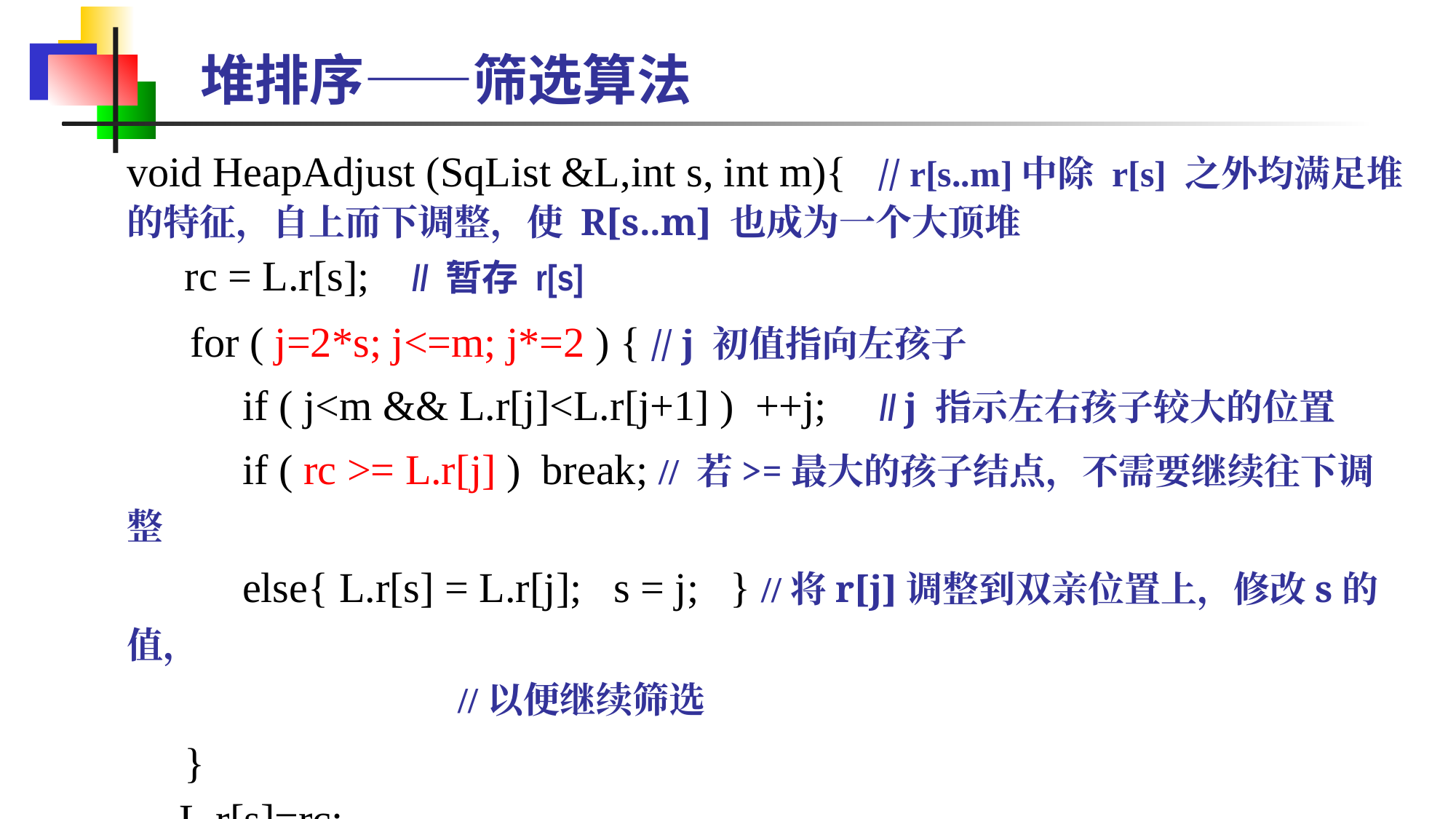

堆排序——筛选算法
void HeapAdjust (SqList &L,int s, int m){   // r[s..m]中除 r[s] 之外均满足堆的特征，自上而下调整，使 R[s..m] 也成为一个大顶堆
      rc = L.r[s];    // 暂存 r[s]
      for ( j=2*s; j<=m; j*=2 ) { // j 初值指向左孩子
            if ( j<m && L.r[j]<L.r[j+1] )  ++j;     // j 指示左右孩子较大的位置
            if ( rc >= L.r[j] )  break; // 若>=最大的孩子结点，不需要继续往下调整
            else{ L.r[s] = L.r[j];   s = j;   } //将r[j]调整到双亲位置上，修改s的值，
                                   //以便继续筛选
      }
     L.r[s]=rc;
} // HeapAdjust